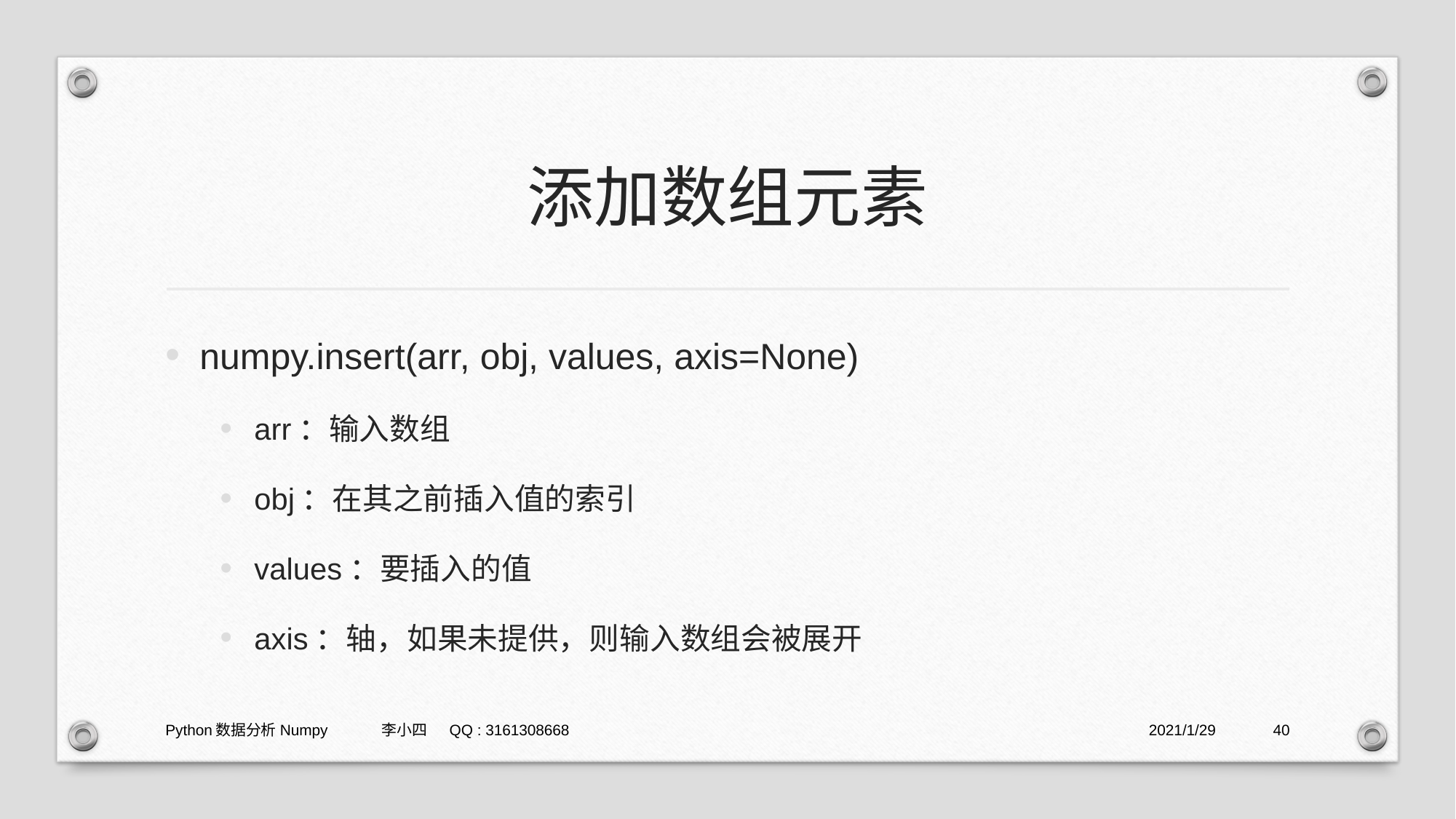

# 添加数组元素
numpy.insert(arr, obj, values, axis=None)
arr：输入数组
obj：在其之前插入值的索引
values：要插入的值
axis：轴，如果未提供，则输入数组会被展开
Python数据分析Numpy            李小四    QQ : 3161308668
2021/1/29
40